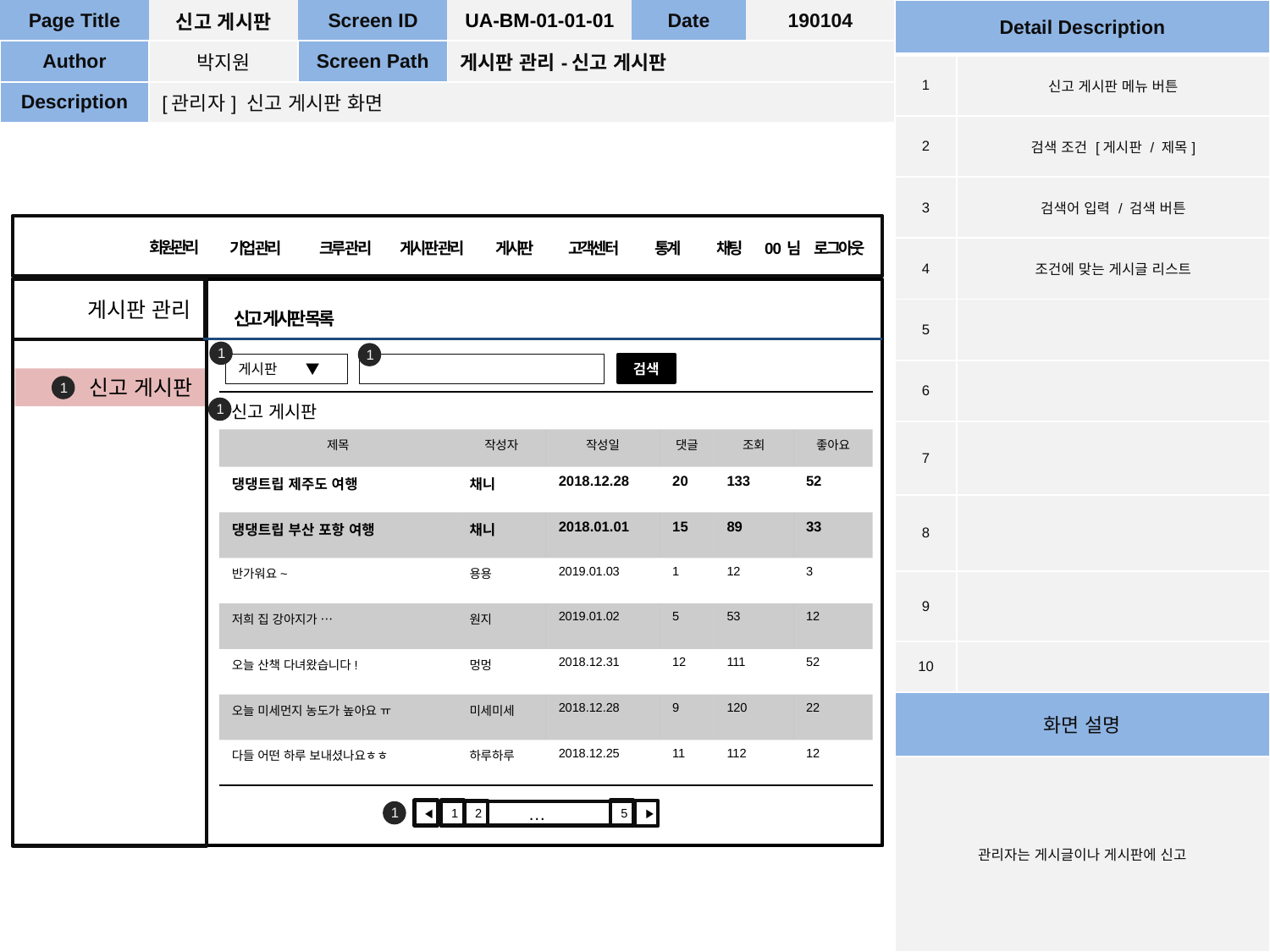

| Page Title | 신고 게시판 | Screen ID | UA-BM-01-01-01 | Date | 190104 |
| --- | --- | --- | --- | --- | --- |
| Author | 박지원 | Screen Path | 게시판 관리-신고 게시판 |  |  |
| Description | [관리자] 신고 게시판 화면 |  |  |  |  |
| Detail Description |  |
| --- | --- |
| 1 | 신고 게시판 메뉴 버튼 |
| 2 | 검색 조건 [게시판 / 제목] |
| 3 | 검색어 입력 / 검색 버튼 |
| 4 | 조건에 맞는 게시글 리스트 |
| 5 |  |
| 6 |  |
| 7 |  |
| 8 |  |
| 9 |  |
| 10 |  |
| 화면 설명 |  |
| 관리자는 게시글이나 게시판에 신고 |  |

회원관리
채팅
게시판
고객센터
0 0 님
로그아웃
기업 관리
크루 관리
게시판 관리
통계

게시판 관리
신고 게시판 목록
1

1

게시판       ▼
검색
신고 게시판
1

| 신고 게시판 |  |  |  |  |  |
| --- | --- | --- | --- | --- | --- |
| 제목 | 작성자 | 작성일 | 댓글 | 조회 | 좋아요 |
| 댕댕트립 제주도 여행 | 채니 | 2018.12.28 | 20 | 133 | 52 |
| 댕댕트립 부산 포항 여행 | 채니 | 2018.01.01 | 15 | 89 | 33 |
| 반가워요~ | 용용 | 2019.01.03 | 1 | 12 | 3 |
| 저희 집 강아지가 … | 원지 | 2019.01.02 | 5 | 53 | 12 |
| 오늘 산책 다녀왔습니다! | 멍멍 | 2018.12.31 | 12 | 111 | 52 |
| 오늘 미세먼지 농도가 높아요 ㅠ | 미세미세 | 2018.12.28 | 9 | 120 | 22 |
| 다들 어떤 하루 보내셨나요ㅎㅎ | 하루하루 | 2018.12.25 | 11 | 112 | 12 |
1

1

◀
1
5
2
▶
…